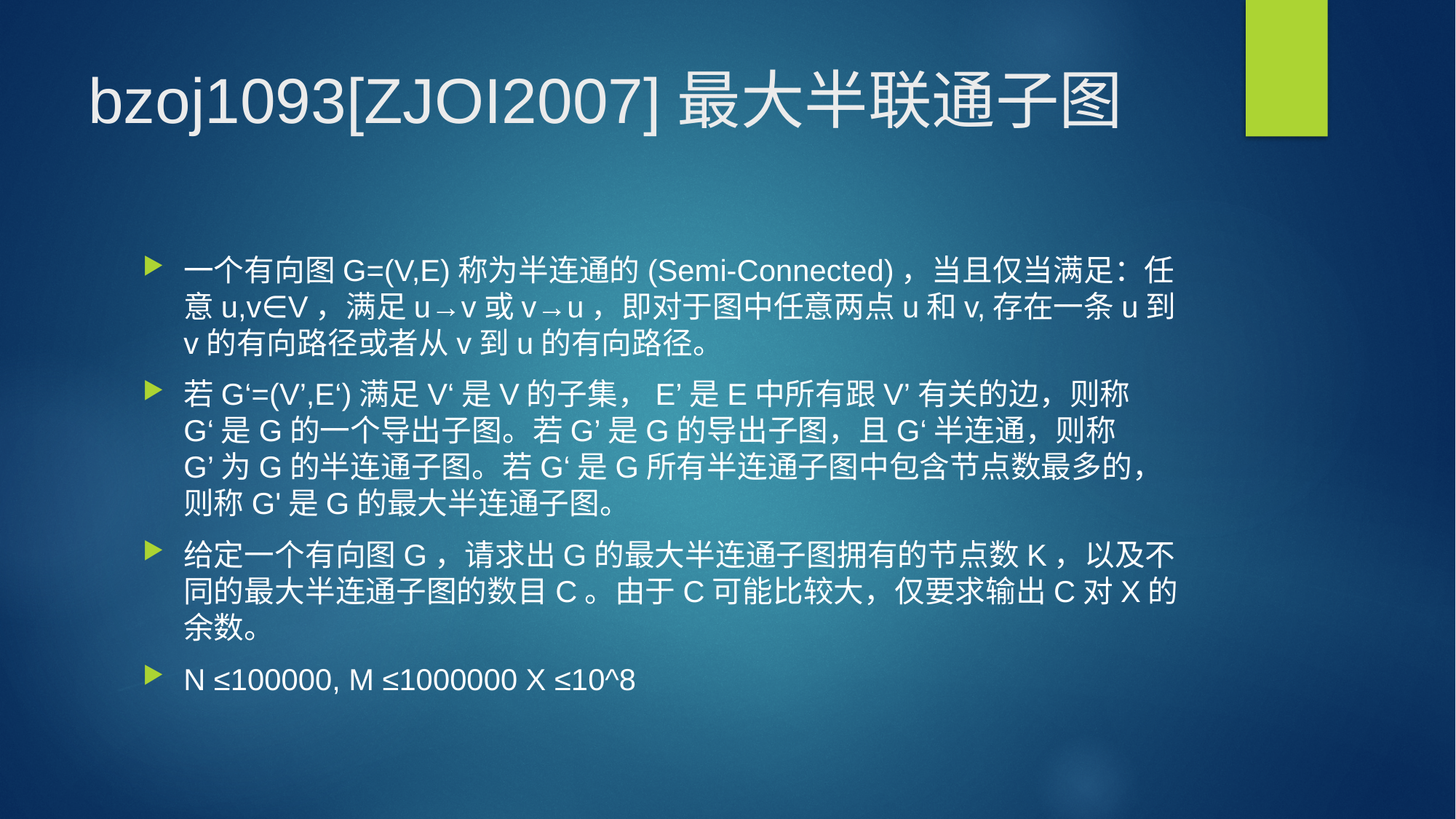

# bzoj1093[ZJOI2007]最大半联通子图
一个有向图G=(V,E)称为半连通的(Semi-Connected)，当且仅当满足：任意u,v∈V，满足u→v或v→u，即对于图中任意两点u和v,存在一条u到v的有向路径或者从v到u的有向路径。
若G‘=(V’,E‘)满足V‘是V的子集，E’是E中所有跟V’有关的边，则称G‘是G的一个导出子图。若G’是G的导出子图，且G‘半连通，则称G’为G的半连通子图。若G‘是G所有半连通子图中包含节点数最多的，则称G'是G的最大半连通子图。
给定一个有向图G，请求出G的最大半连通子图拥有的节点数K，以及不同的最大半连通子图的数目C。由于C可能比较大，仅要求输出C对X的余数。
N ≤100000, M ≤1000000 X ≤10^8